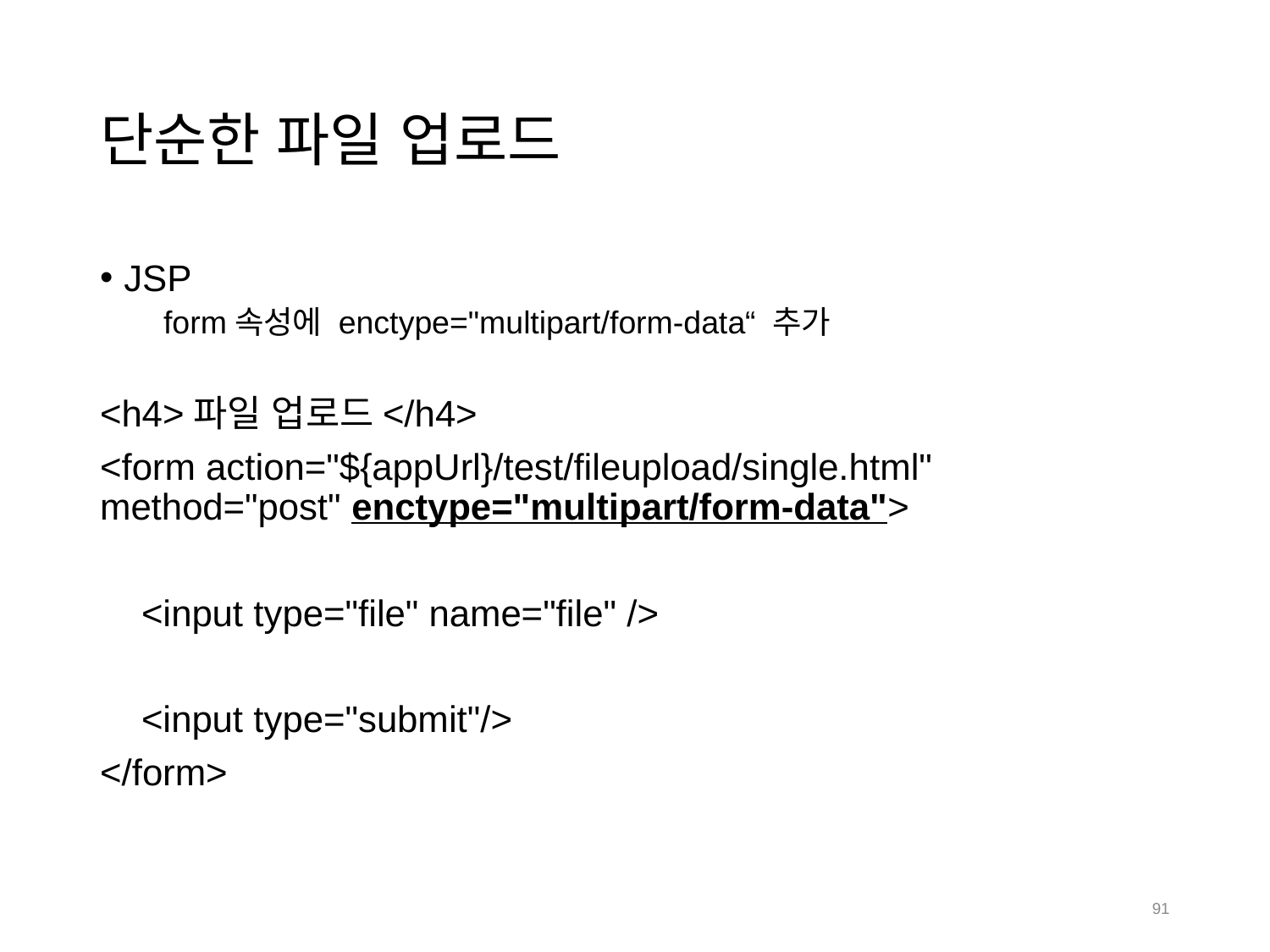

# 단순한 파일 업로드
JSP
form속성에 enctype="multipart/form-data“ 추가

<h4>파일 업로드</h4>
<form action="${appUrl}/test/fileupload/single.html" method="post" enctype="multipart/form-data">

    <input type="file" name="file" />

    <input type="submit"/>
</form>

91